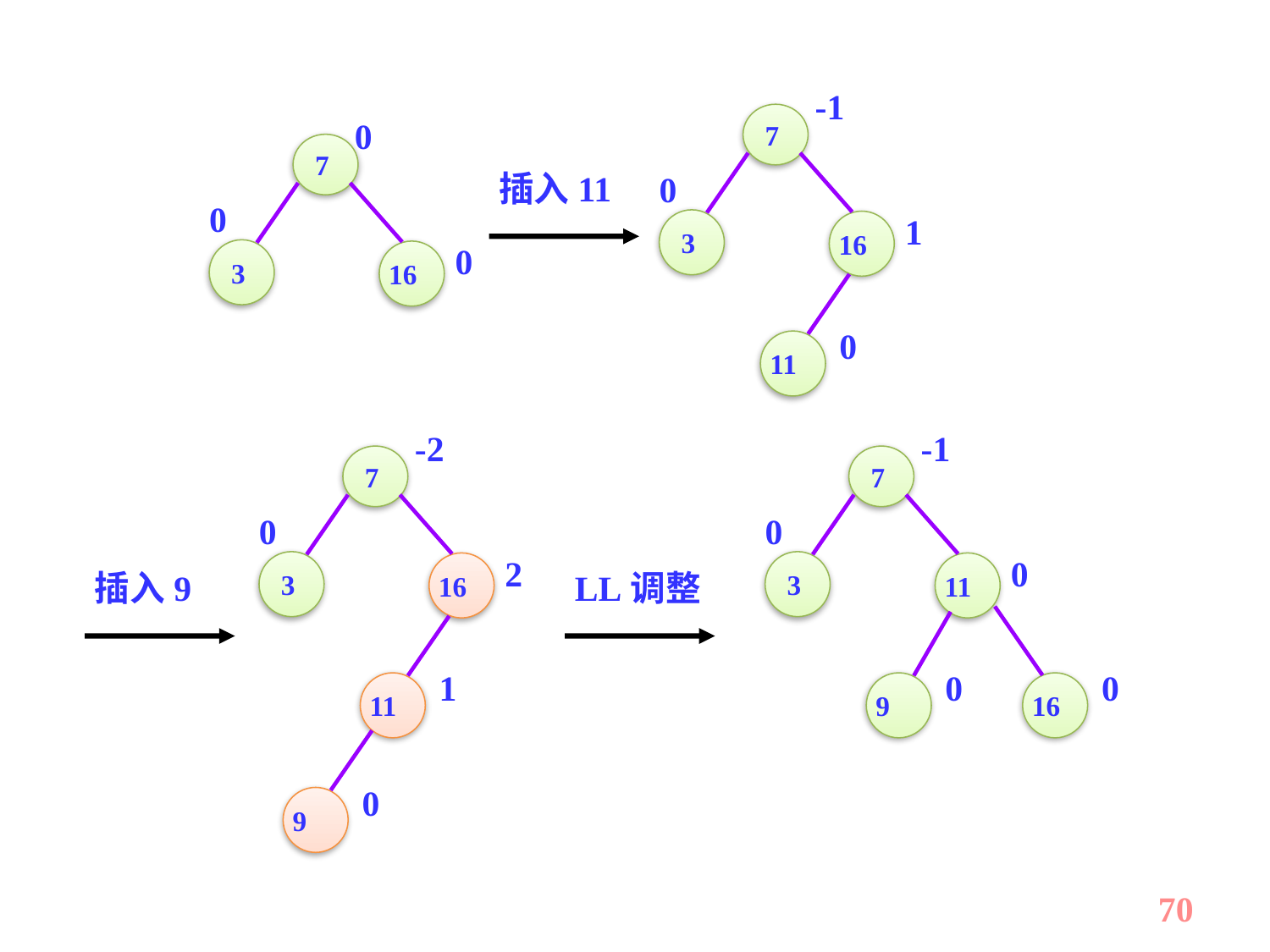

-1
7

插入11
0
3
1
16

0
11

0
7

0
3
0
16
-2
7

0
3
2
16
插入9

1
11

0
9
-1
7

0
3
0
11
LL调整

0
0
9
16
70